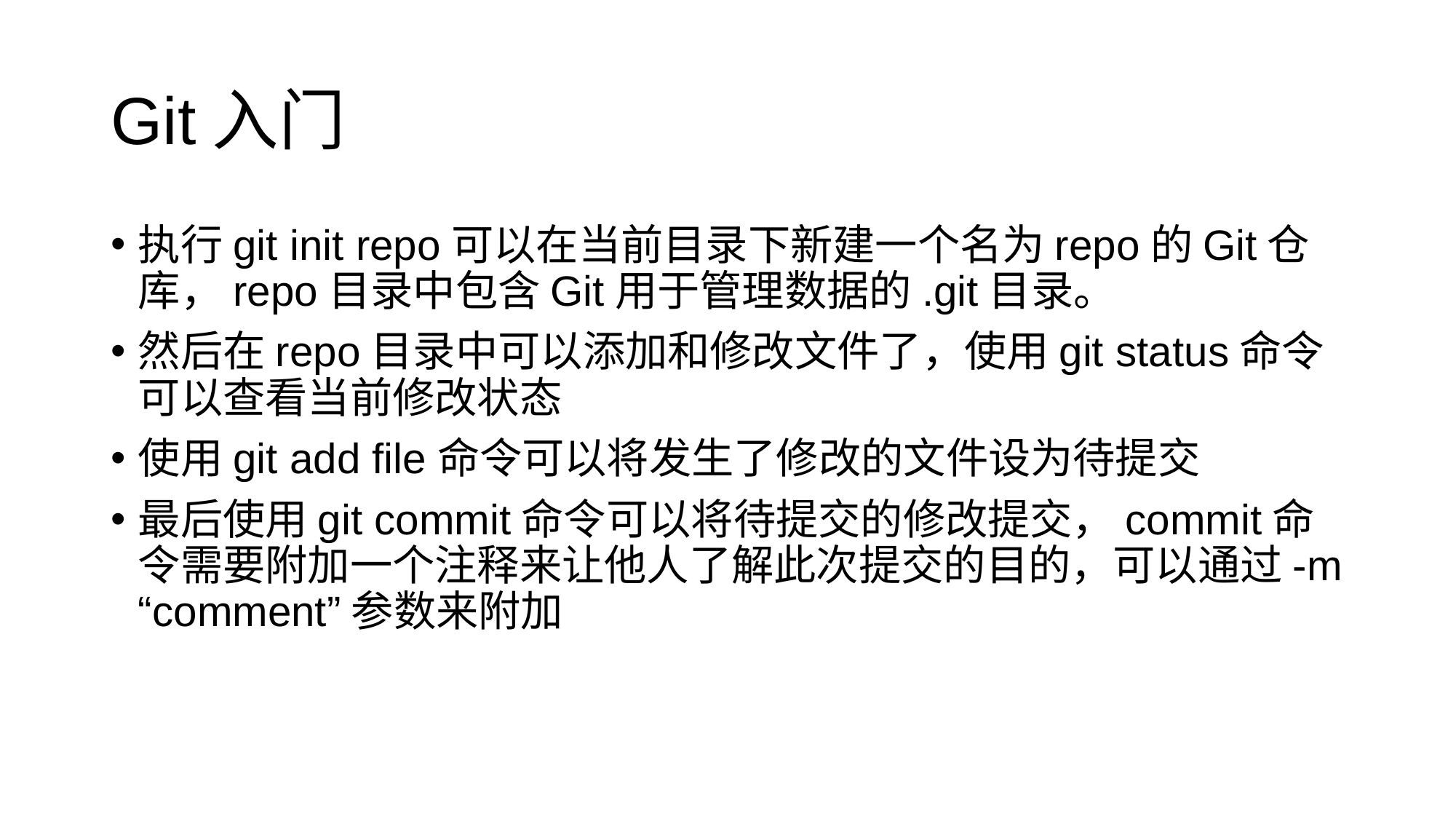

# Git入门
执行git init repo可以在当前目录下新建一个名为repo的Git仓库，repo目录中包含Git用于管理数据的.git目录。
然后在repo目录中可以添加和修改文件了，使用git status命令可以查看当前修改状态
使用git add file命令可以将发生了修改的文件设为待提交
最后使用git commit命令可以将待提交的修改提交，commit命令需要附加一个注释来让他人了解此次提交的目的，可以通过-m “comment”参数来附加